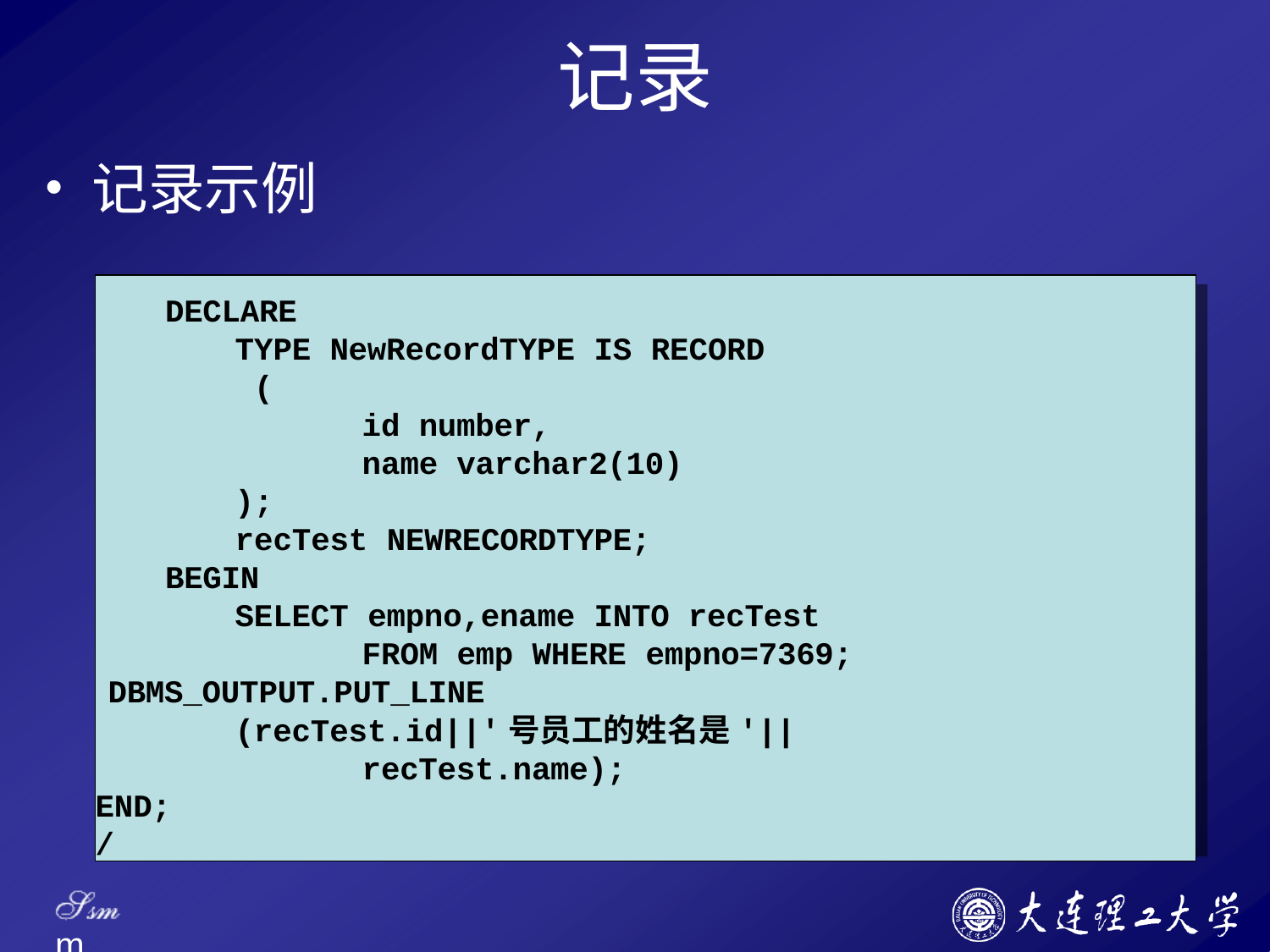

# 记录
记录示例
DECLARE
TYPE NewRecordTYPE IS RECORD  (
id number,
name varchar2(10)
);
recTest NEWRECORDTYPE;
BEGIN
SELECT empno,ename INTO recTest  FROM emp WHERE empno=7369;
DBMS_OUTPUT.PUT_LINE
(recTest.id||'号员工的姓名是'||recTest.name);
END;
/

Ssm